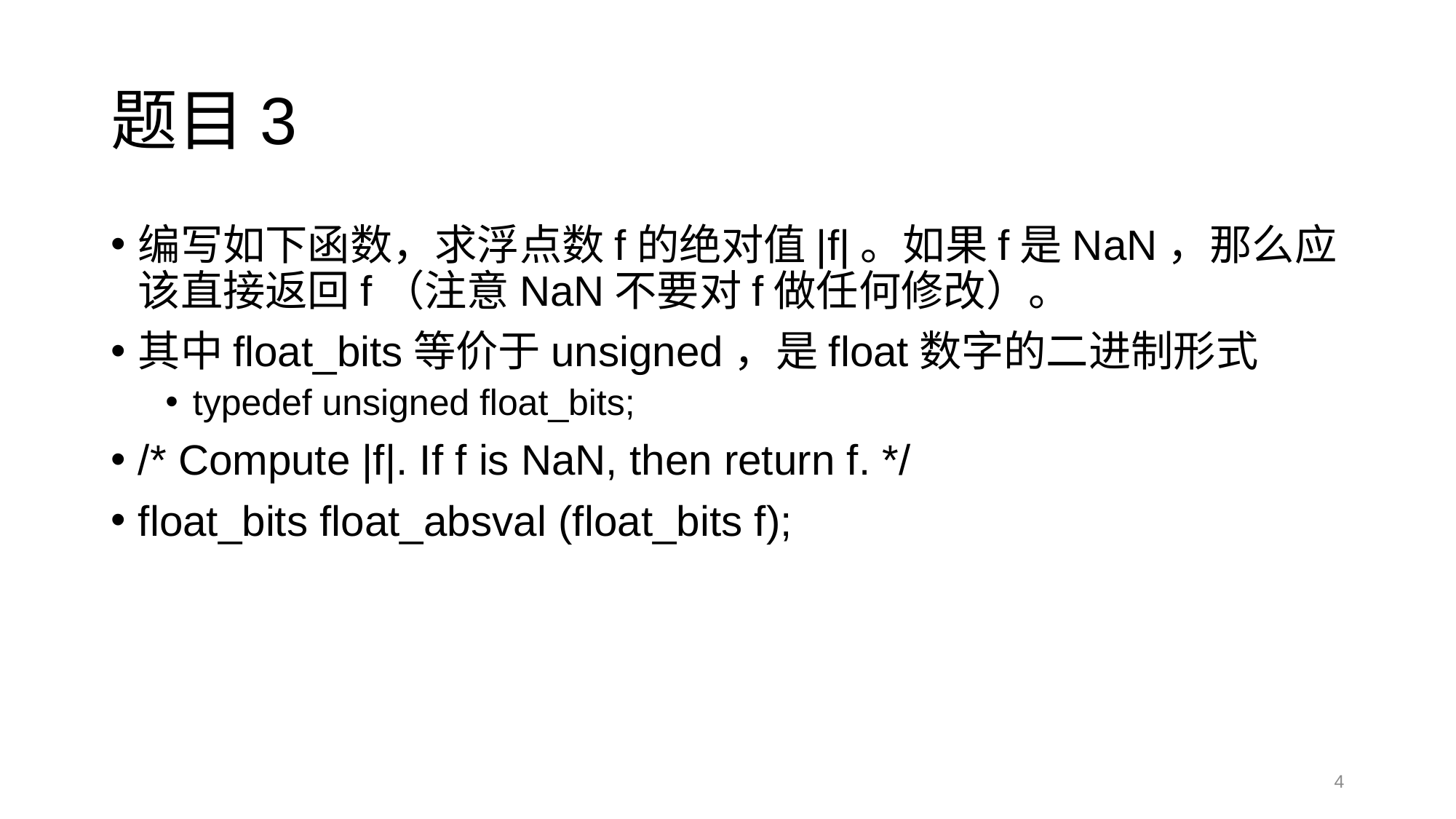

# 题目3
编写如下函数，求浮点数f的绝对值|f|。如果f是NaN，那么应该直接返回f（注意NaN不要对f做任何修改）。
其中float_bits等价于unsigned，是float数字的二进制形式
typedef unsigned float_bits;
/* Compute |f|. If f is NaN, then return f. */
float_bits float_absval (float_bits f);
4